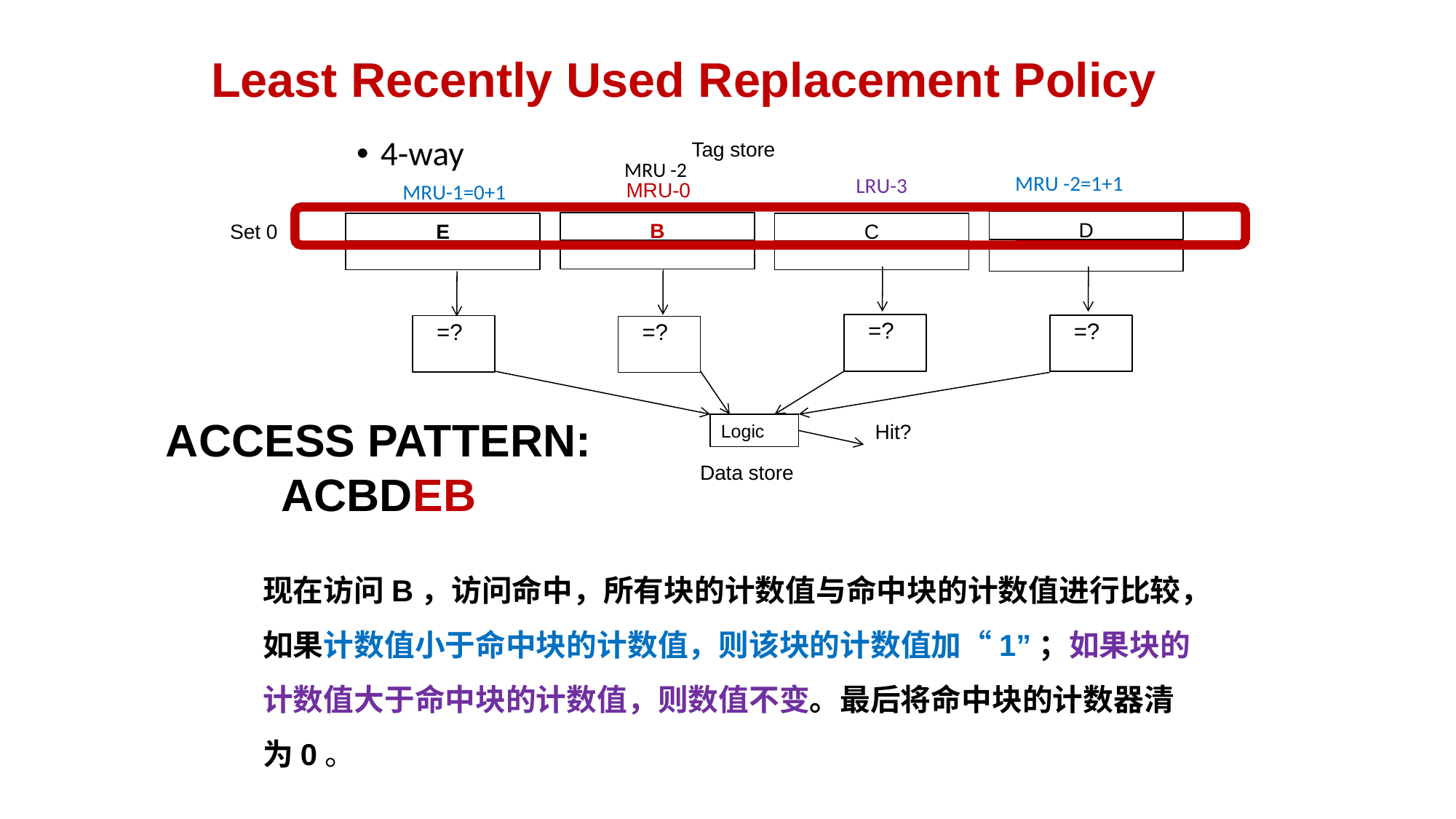

# Least Recently Used Replacement Policy
Tag store
D
B
C
E

=?
=?
=?
=?

Hit?
Logic
Data store
4-way

MRU -2
MRU -2=1+1
LRU-3
MRU-0
MRU-1=0+1

Set 0
ACCESS PATTERN: ACBDEB
现在访问B，访问命中，所有块的计数值与命中块的计数值进行比较，如果计数值小于命中块的计数值，则该块的计数值加“1”；如果块的计数值大于命中块的计数值，则数值不变。最后将命中块的计数器清为0。